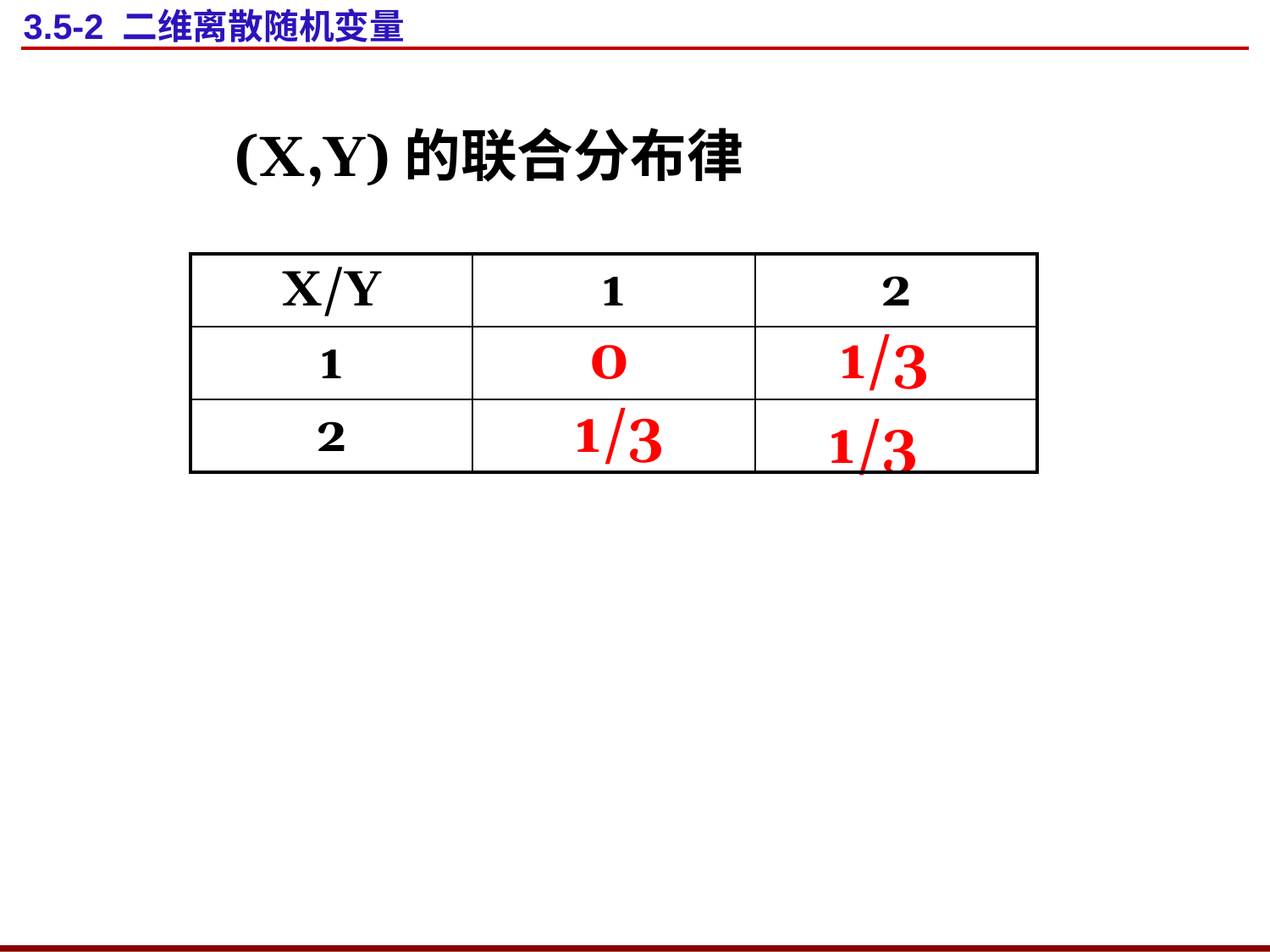

# 3.5-2 二维离散随机变量

(X,Y)的联合分布律
| X/Y | 1 | 2 |
| --- | --- | --- |
| 1 |  |  |
| 2 |  |  |
0
1/3
1/3
1/3